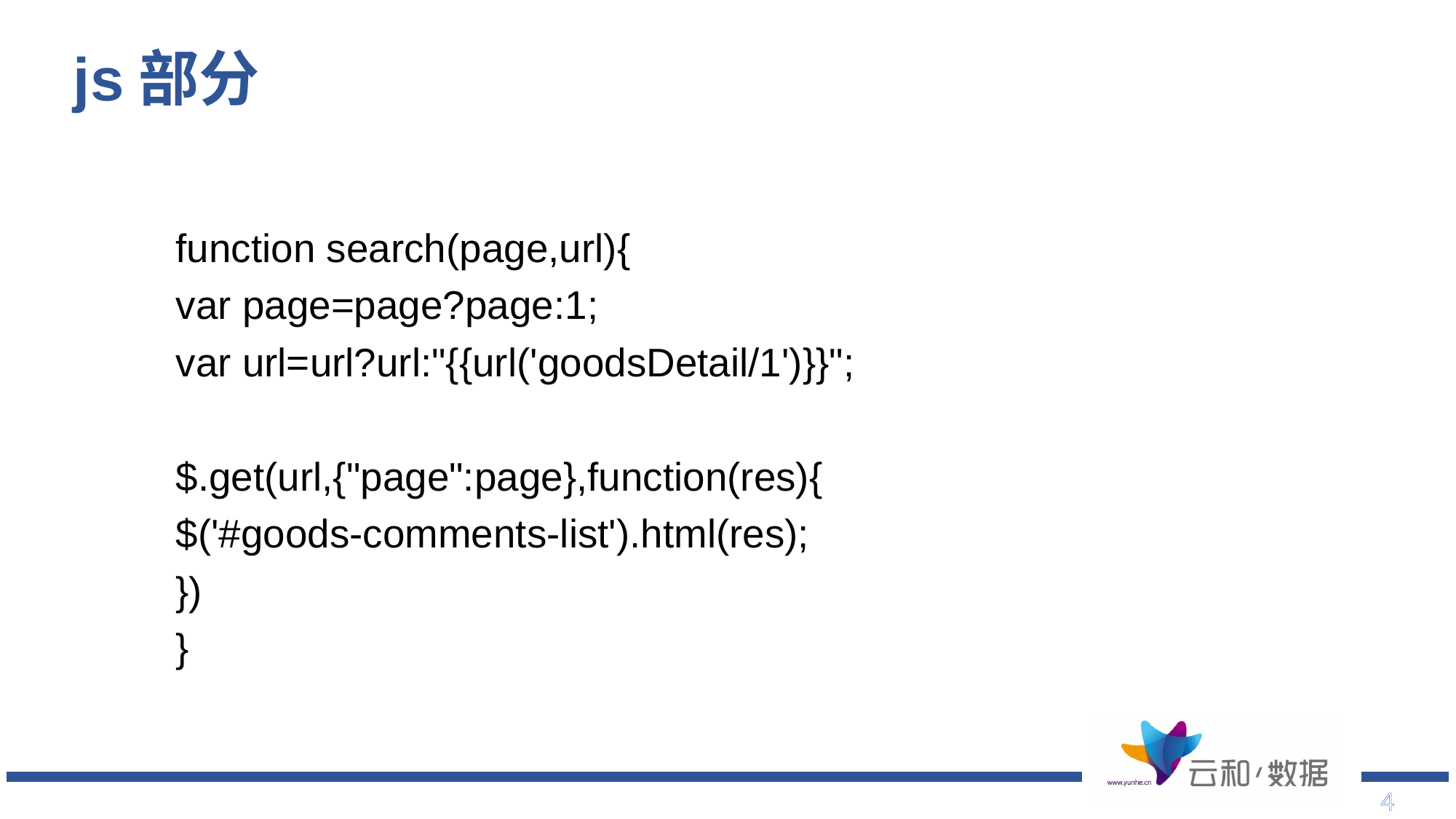

# js部分

	function search(page,url){
		var page=page?page:1;
		var url=url?url:"{{url('goodsDetail/1')}}";

		$.get(url,{"page":page},function(res){
			$('#goods-comments-list').html(res);
		})
	}